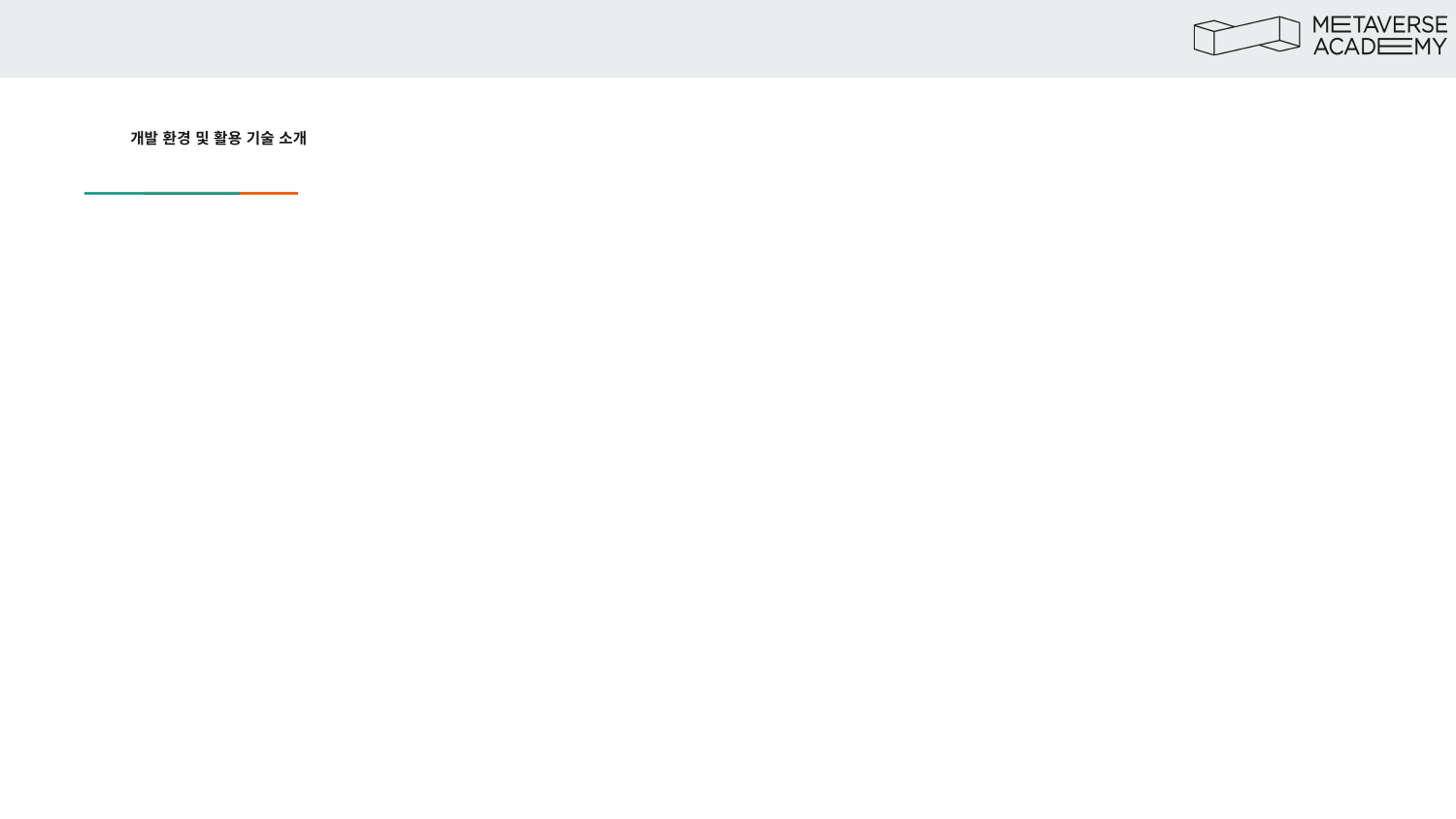

# 개발 환경 및 활용 기술 소개